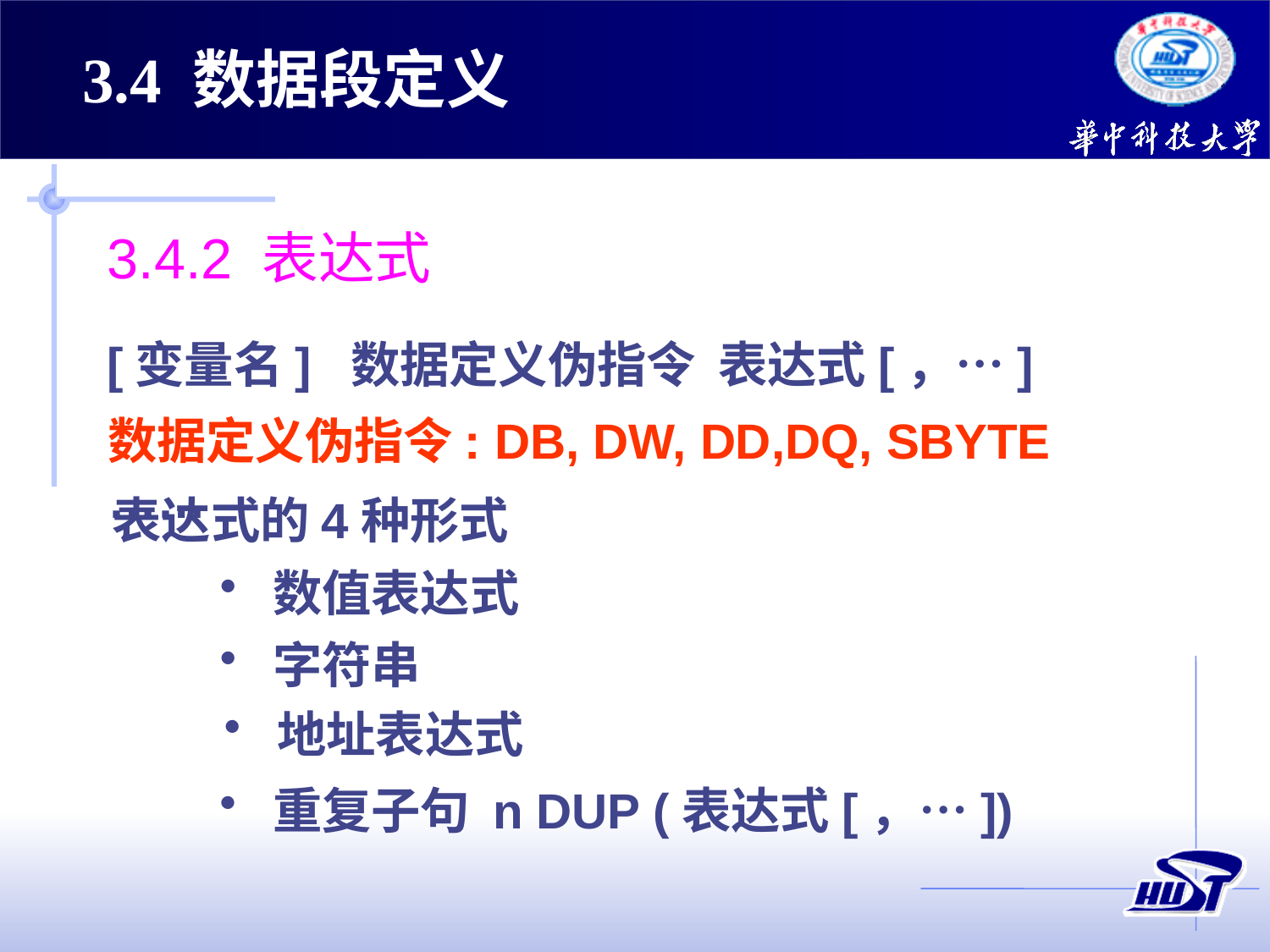

3.4 数据段定义
3.4.2 表达式
[变量名]  数据定义伪指令  表达式[，…]
数据定义伪指令: DB, DW, DD,DQ, SBYTE ……
表达式的4种形式
 数值表达式
 字符串
 地址表达式
 重复子句 n DUP (表达式[，…])